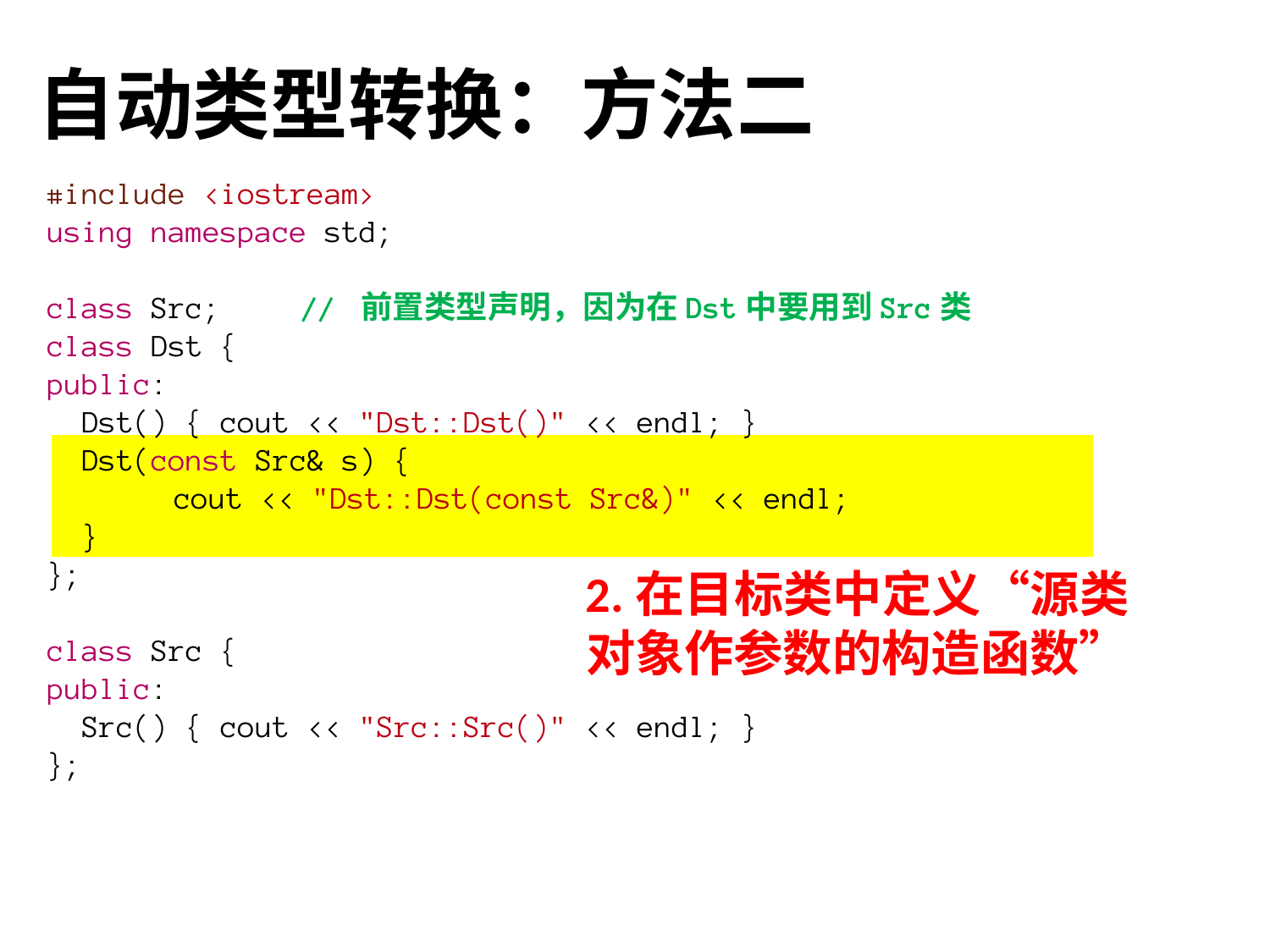

# 自动类型转换：方法二
#include <iostream>
using namespace std;

class Src;	// 前置类型声明，因为在Dst中要用到Src类
class Dst {
public:
  Dst() { cout << "Dst::Dst()" << endl; }
  Dst(const Src& s) {
	cout << "Dst::Dst(const Src&)" << endl;
  }
};

class Src {
public:
  Src() { cout << "Src::Src()" << endl; }
};

2.在目标类中定义“源类对象作参数的构造函数”
52